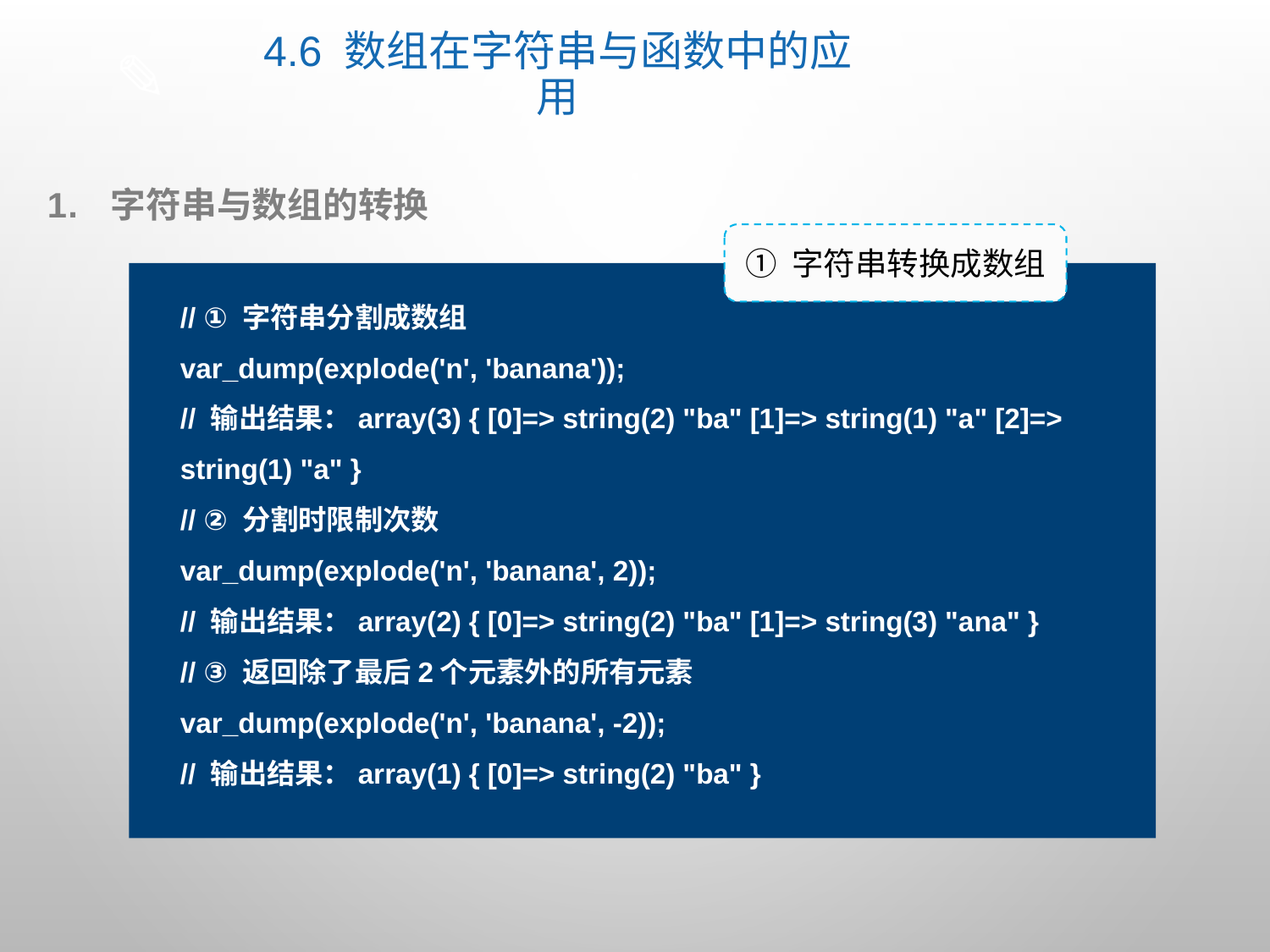

# 4.6 数组在字符串与函数中的应用
字符串与数组的转换
① 字符串转换成数组

// ① 字符串分割成数组
var_dump(explode('n', 'banana'));
// 输出结果：array(3) { [0]=> string(2) "ba" [1]=> string(1) "a" [2]=> string(1) "a" }
// ② 分割时限制次数
var_dump(explode('n', 'banana', 2));
// 输出结果：array(2) { [0]=> string(2) "ba" [1]=> string(3) "ana" }
// ③ 返回除了最后2个元素外的所有元素
var_dump(explode('n', 'banana', -2));
// 输出结果：array(1) { [0]=> string(2) "ba" }